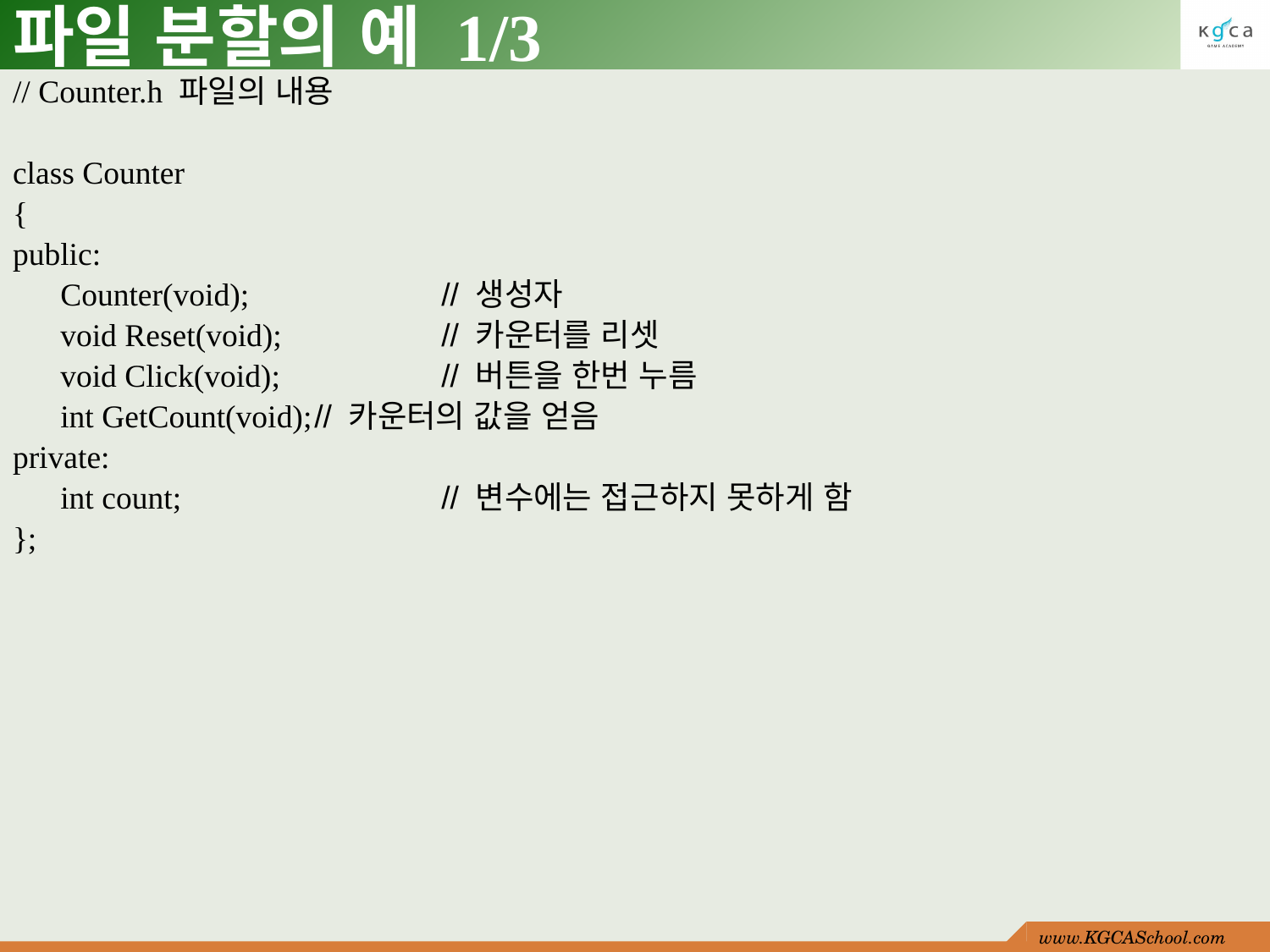

# 파일 분할의 예 1/3
// Counter.h 파일의 내용

class Counter
{
public:
	Counter(void);		// 생성자
	void Reset(void);		// 카운터를 리셋
	void Click(void);		// 버튼을 한번 누름
	int GetCount(void);	// 카운터의 값을 얻음
private:
	int count;			// 변수에는 접근하지 못하게 함
};